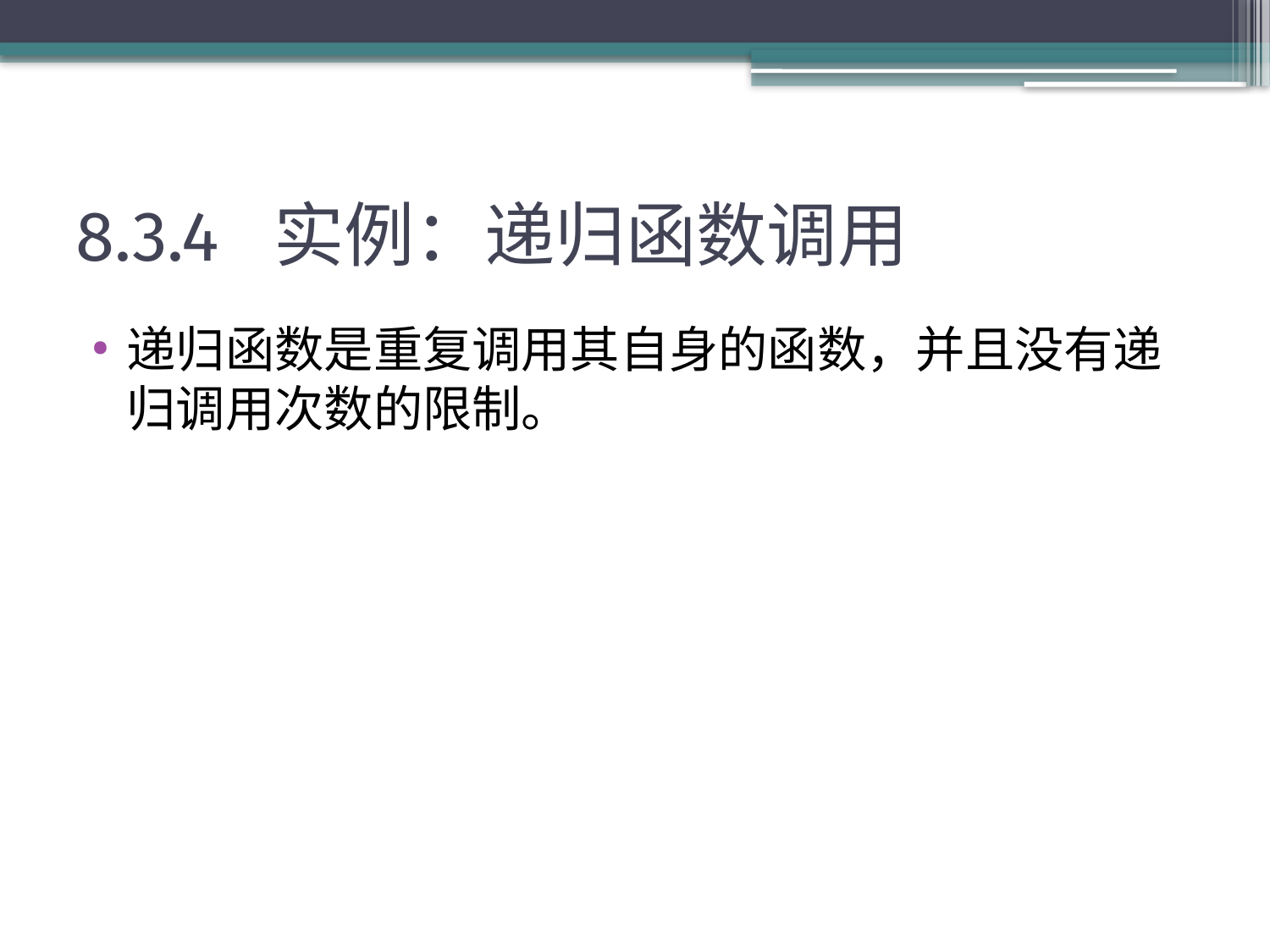

# 8.3.4  实例：递归函数调用
递归函数是重复调用其自身的函数，并且没有递归调用次数的限制。